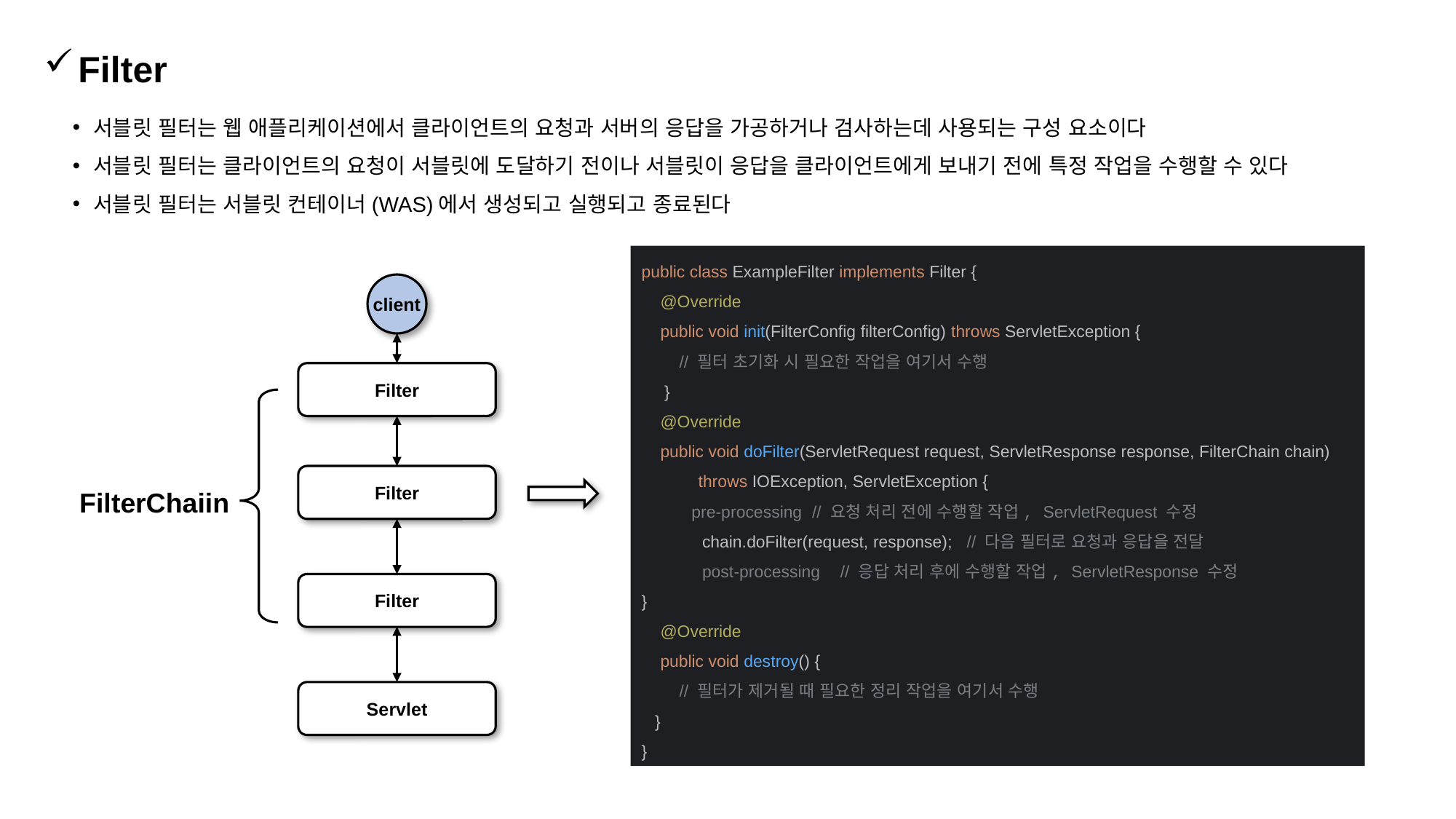

Filter
서블릿 필터는 웹 애플리케이션에서 클라이언트의 요청과 서버의 응답을 가공하거나 검사하는데 사용되는 구성 요소이다
서블릿 필터는 클라이언트의 요청이 서블릿에 도달하기 전이나 서블릿이 응답을 클라이언트에게 보내기 전에 특정 작업을 수행할 수 있다
서블릿 필터는 서블릿 컨테이너(WAS)에서 생성되고 실행되고 종료된다
public class ExampleFilter implements Filter {
    @Override
    public void init(FilterConfig filterConfig) throws ServletException {
        // 필터 초기화 시 필요한 작업을 여기서 수행
    }
    @Override
    public void doFilter(ServletRequest request, ServletResponse response, FilterChain chain)
            throws IOException, ServletException {
     pre-processing // 요청 처리 전에 수행할 작업, ServletRequest 수정
            chain.doFilter(request, response);   // 다음 필터로 요청과 응답을 전달
            post-processing  // 응답 처리 후에 수행할 작업, ServletResponse 수정
}
    @Override
    public void destroy() {
        // 필터가 제거될 때 필요한 정리 작업을 여기서 수행
  }
}

client
Filter

Filter
FilterChaiin

Filter
Servlet